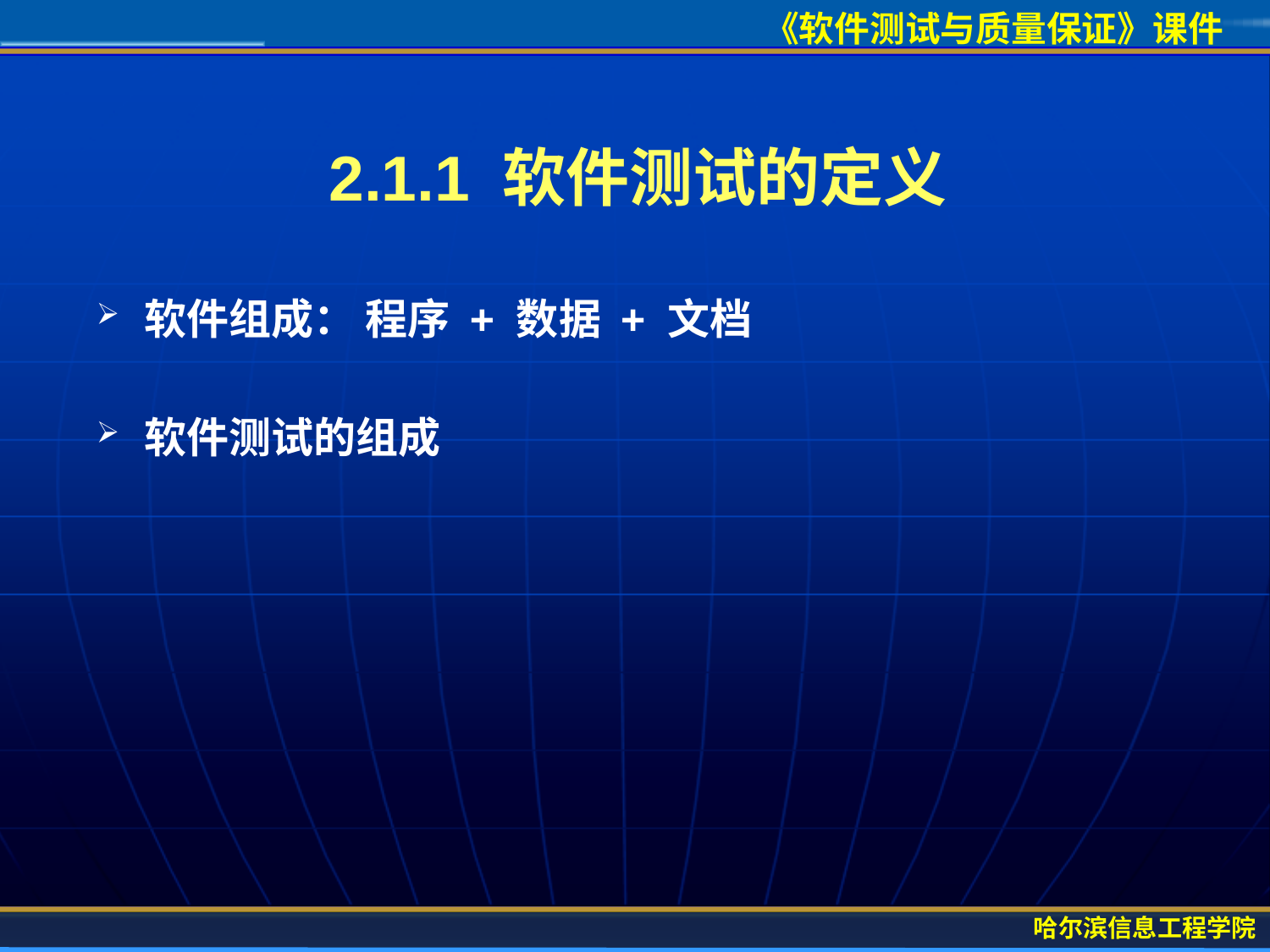

# 2.1.1 软件测试的定义
软件组成： 程序 + 数据 + 文档

软件测试的组成